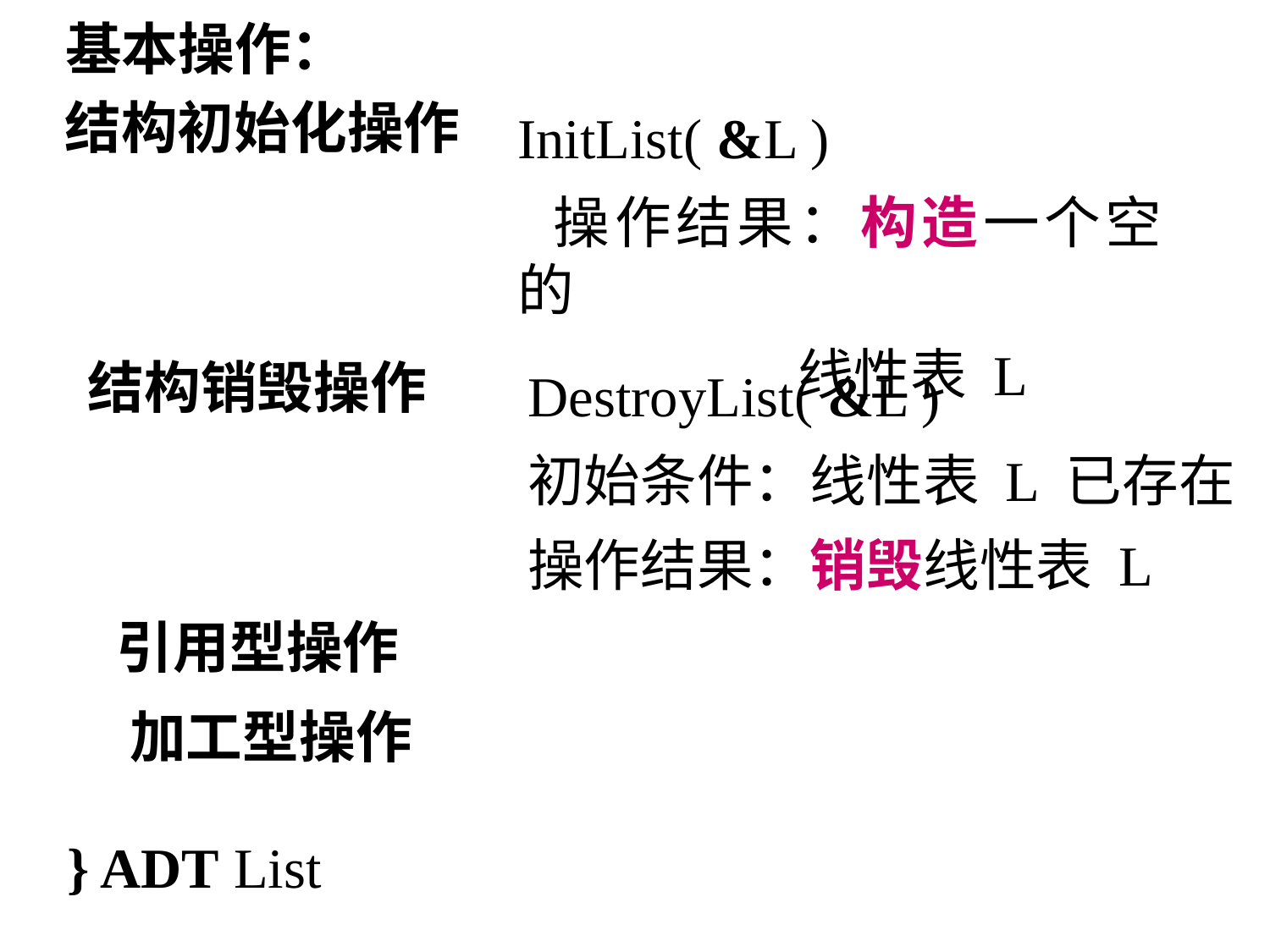

基本操作：
 结构初始化操作
InitList( &L )
 操作结果：构造一个空的
                     线性表 L
结构销毁操作
DestroyList( &L )
初始条件：线性表 L 已存在
操作结果：销毁线性表 L
 引用型操作
 加工型操作
} ADT List